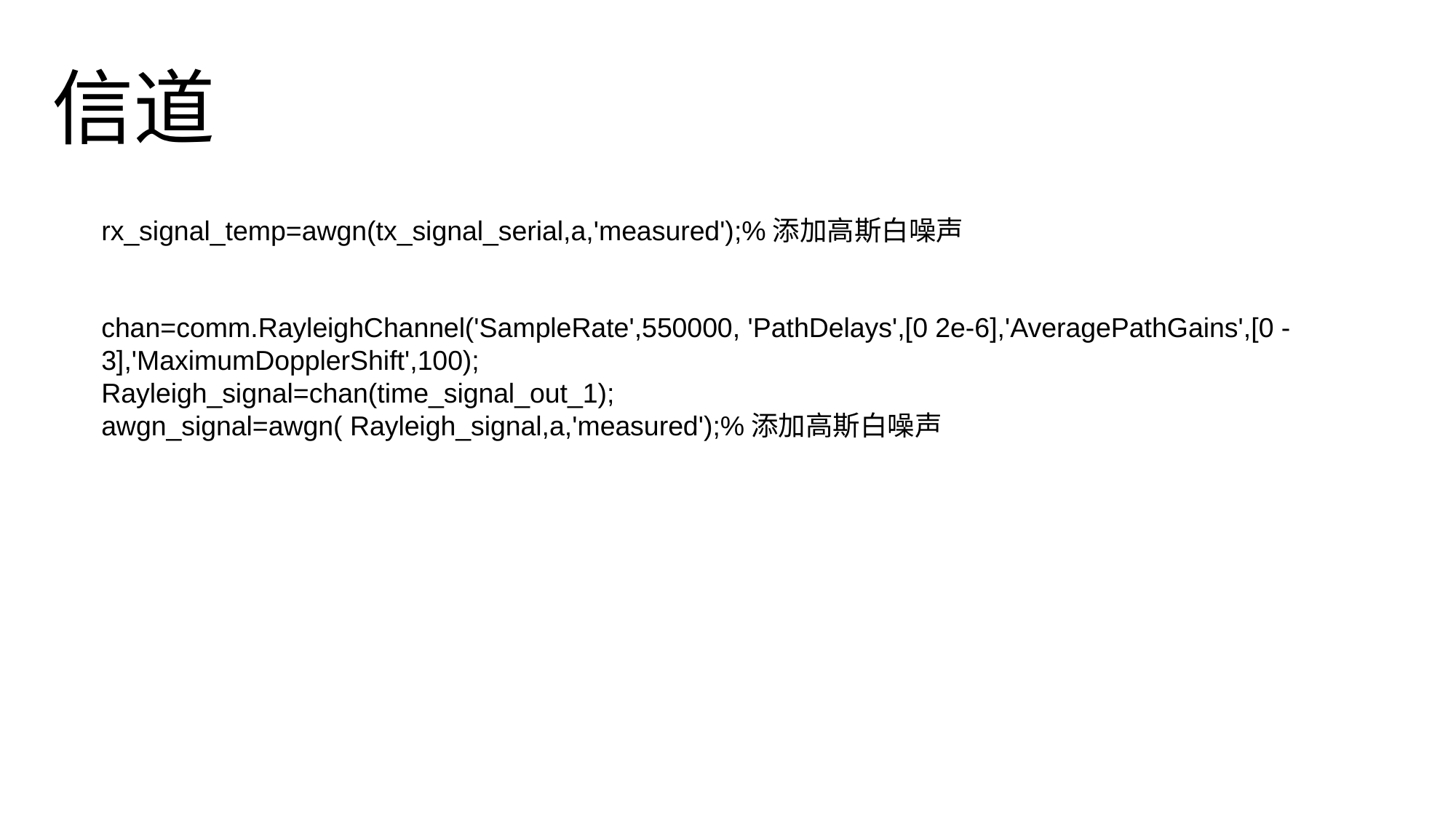

信道
rx_signal_temp=awgn(tx_signal_serial,a,'measured');%添加高斯白噪声
chan=comm.RayleighChannel('SampleRate',550000, 'PathDelays',[0 2e-6],'AveragePathGains',[0 -3],'MaximumDopplerShift',100);
Rayleigh_signal=chan(time_signal_out_1);
awgn_signal=awgn( Rayleigh_signal,a,'measured');%添加高斯白噪声